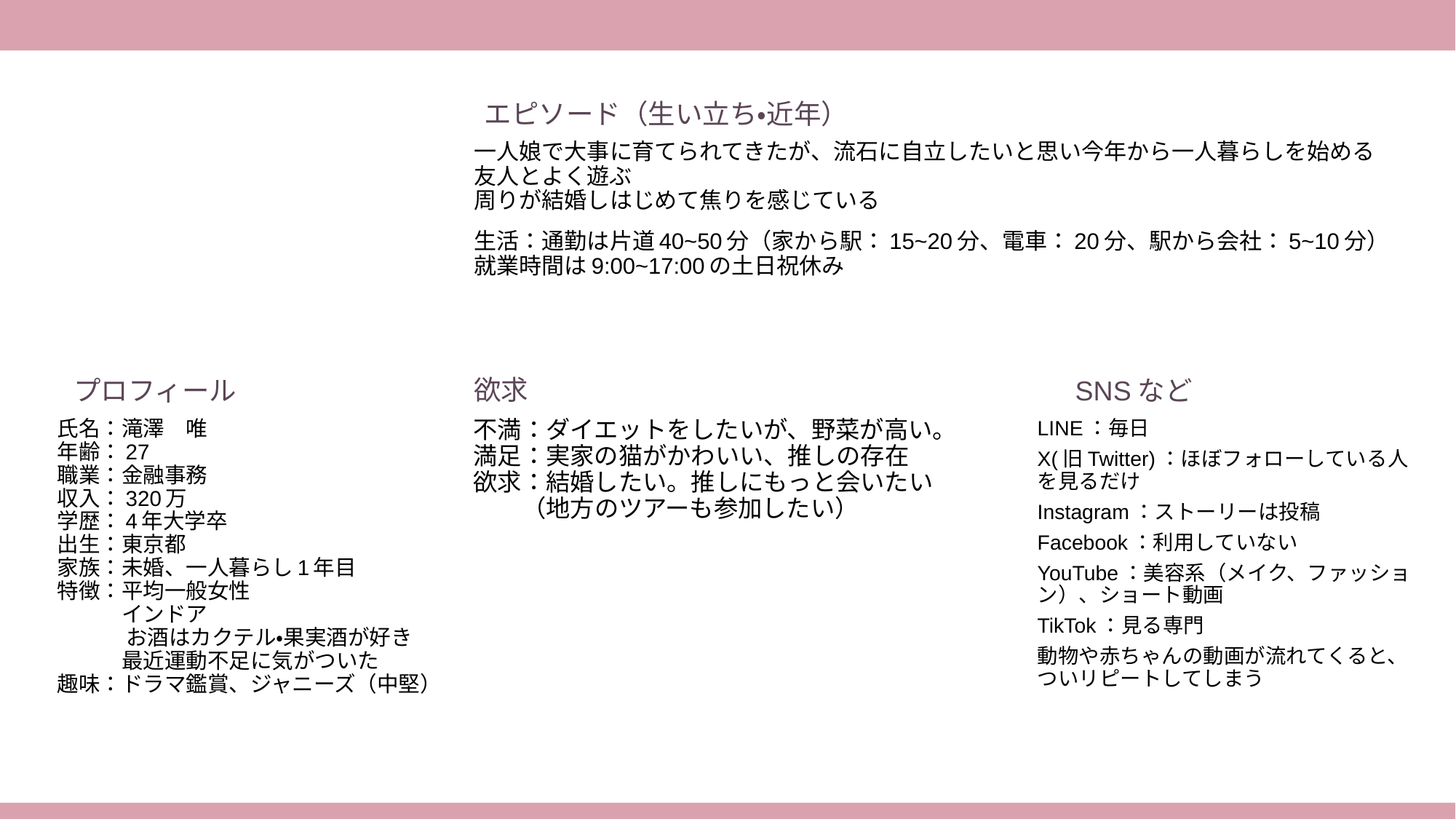

#

一人娘で大事に育てられてきたが、流石に自立したいと思い今年から一人暮らしを始める
友人とよく遊ぶ
周りが結婚しはじめて焦りを感じている

生活：通勤は片道40~50分（家から駅：15~20分、電車：20分、駅から会社：5~10分）
就業時間は9:00~17:00の土日祝休み

LINE：毎日
X(旧Twitter)：ほぼフォローしている人を見るだけ
Instagram：ストーリーは投稿
Facebook：利用していない
YouTube：美容系（メイク、ファッション）、ショート動画
TikTok：見る専門
動物や赤ちゃんの動画が流れてくると、ついリピートしてしまう

氏名：滝澤　唯
年齢：27
職業：金融事務
収入：320万
学歴：4年大学卒
出生：東京都
家族：未婚、一人暮らし1年目
特徴：平均一般女性
　　　インドア
   お酒はカクテル・果実酒が好き
　　　最近運動不足に気がついた
趣味：ドラマ鑑賞、ジャニーズ（中堅）

不満：ダイエットをしたいが、野菜が高い。
満足：実家の猫がかわいい、推しの存在
欲求：結婚したい。推しにもっと会いたい
　　（地方のツアーも参加したい）